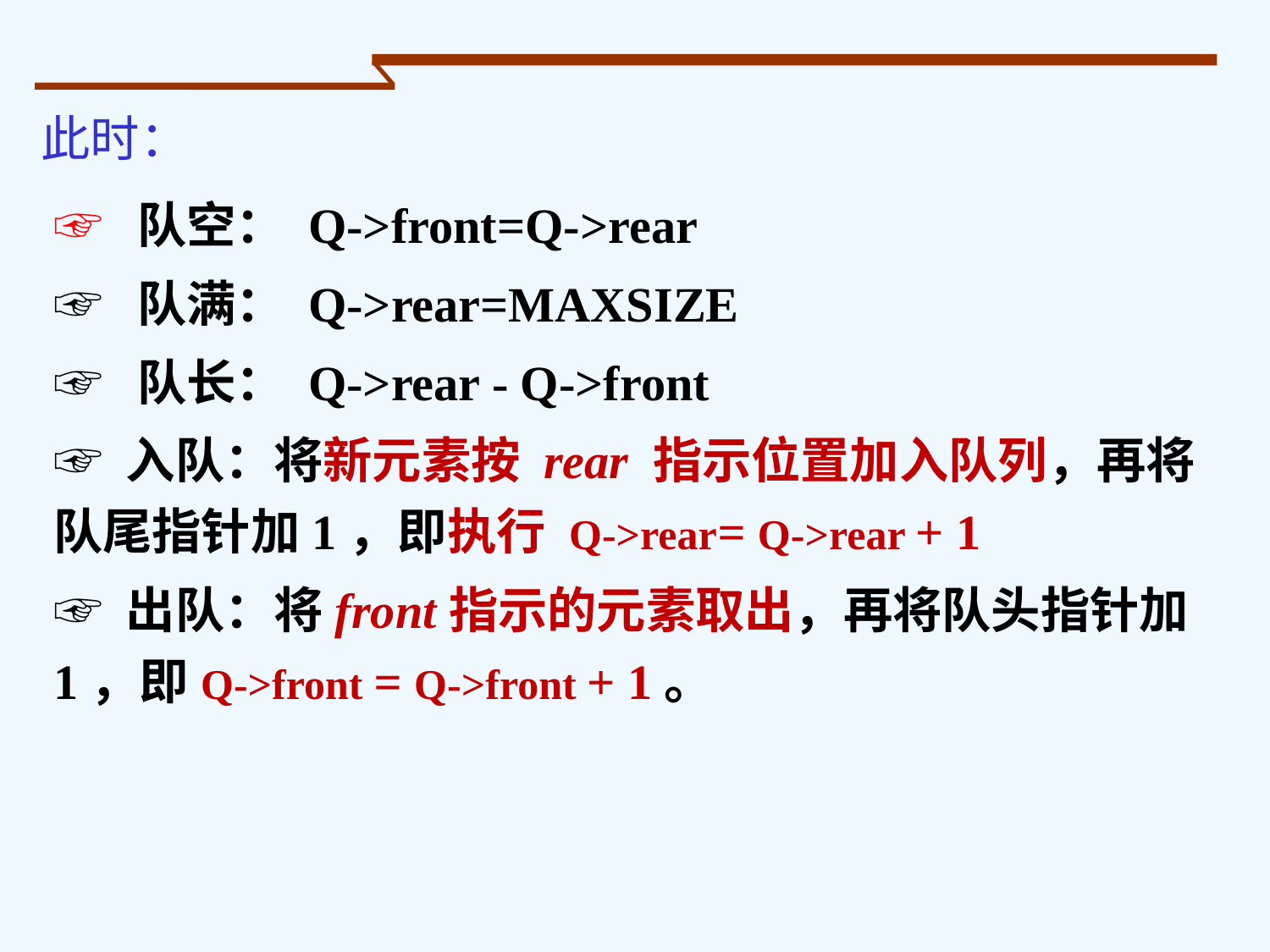

此时：
☞  队空： Q->front=Q->rear
☞  队满： Q->rear=MAXSIZE
☞  队长： Q->rear - Q->front
☞ 入队：将新元素按 rear 指示位置加入队列，再将队尾指针加1，即执行 Q->rear= Q->rear + 1
☞ 出队：将front指示的元素取出，再将队头指针加1，即Q->front = Q->front + 1。